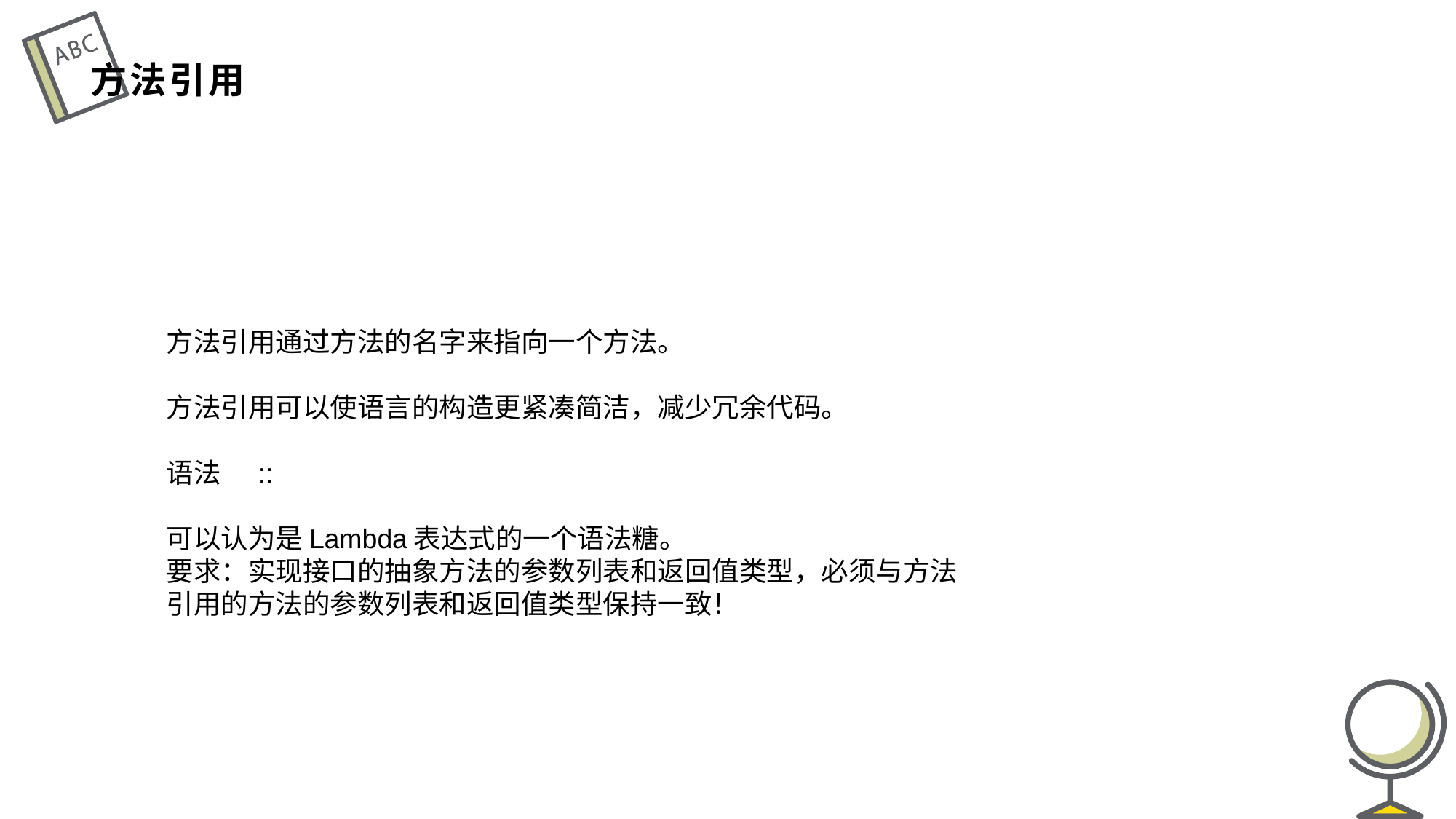

# 方法引用

方法引用通过方法的名字来指向一个方法。

方法引用可以使语言的构造更紧凑简洁，减少冗余代码。

语法     ::

可以认为是Lambda表达式的一个语法糖。
要求：实现接口的抽象方法的参数列表和返回值类型，必须与方法引用的方法的参数列表和返回值类型保持一致！